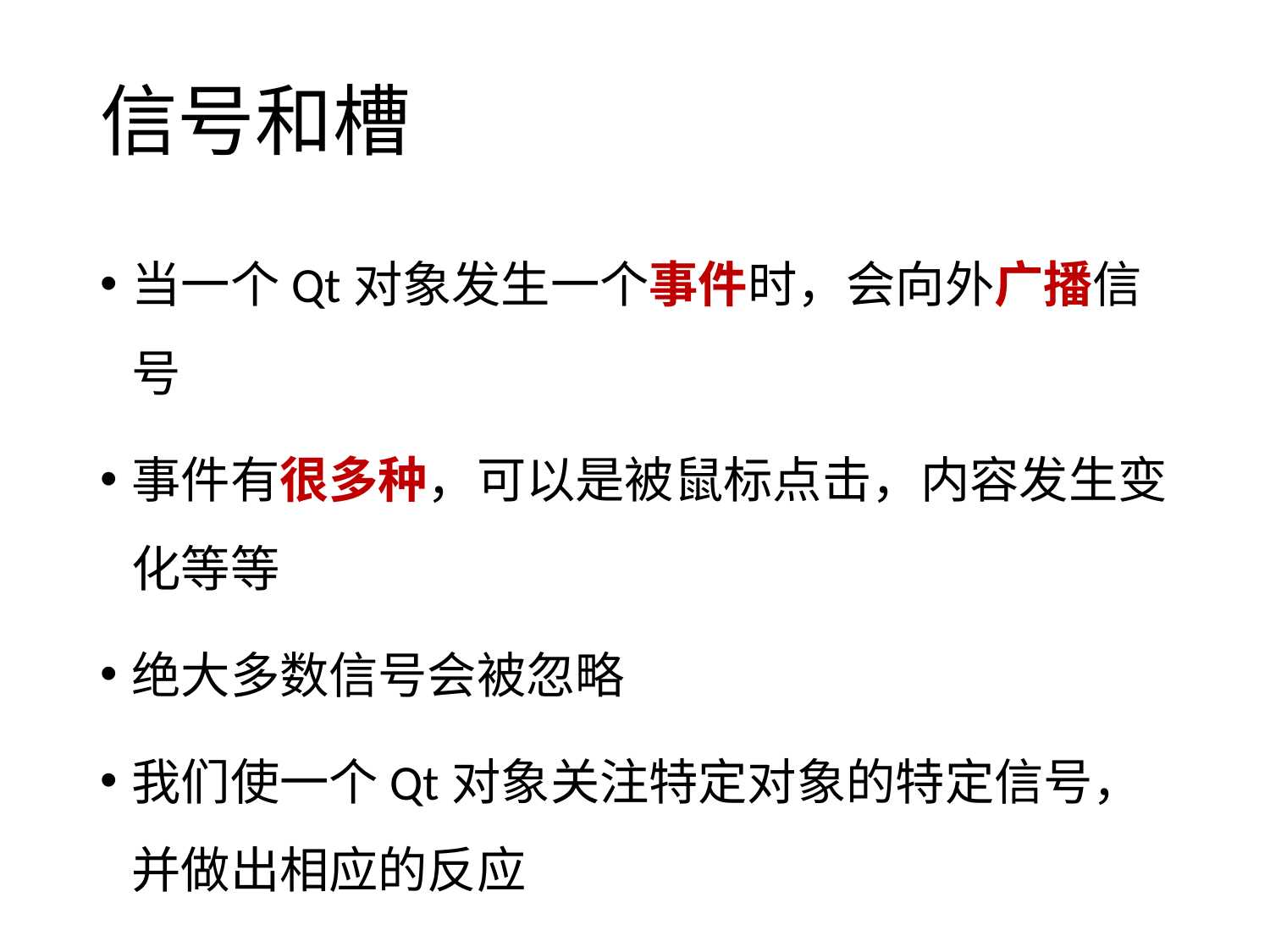

# 信号和槽
当一个Qt对象发生一个事件时，会向外广播信号
事件有很多种，可以是被鼠标点击，内容发生变化等等
绝大多数信号会被忽略
我们使一个Qt对象关注特定对象的特定信号，并做出相应的反应